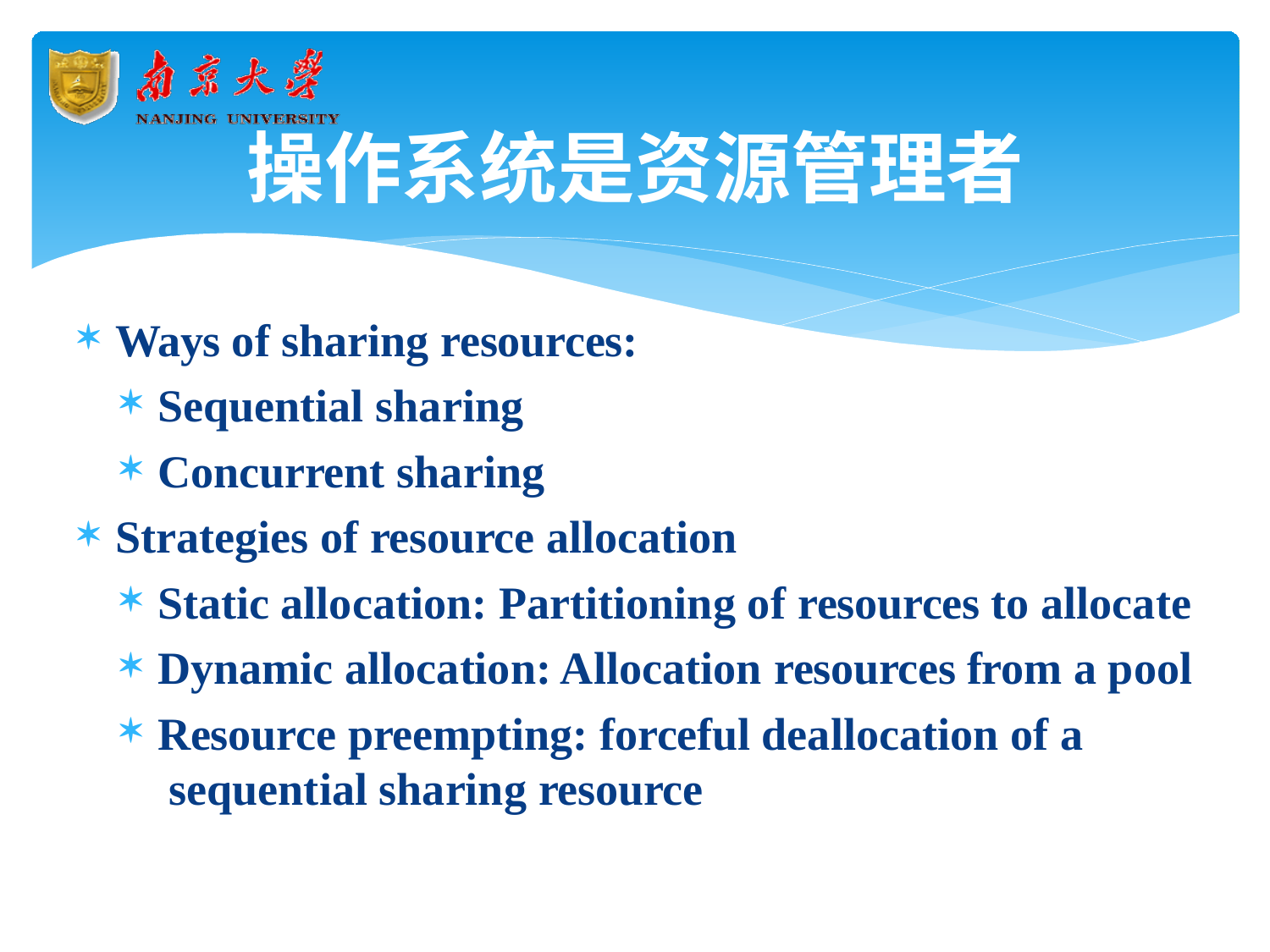

# 操作系统是资源管理者
Ways of sharing resources:
Sequential sharing
Concurrent sharing
Strategies of resource allocation
Static allocation: Partitioning of resources to allocate
Dynamic allocation: Allocation resources from a pool
Resource preempting: forceful deallocation of a  sequential sharing resource